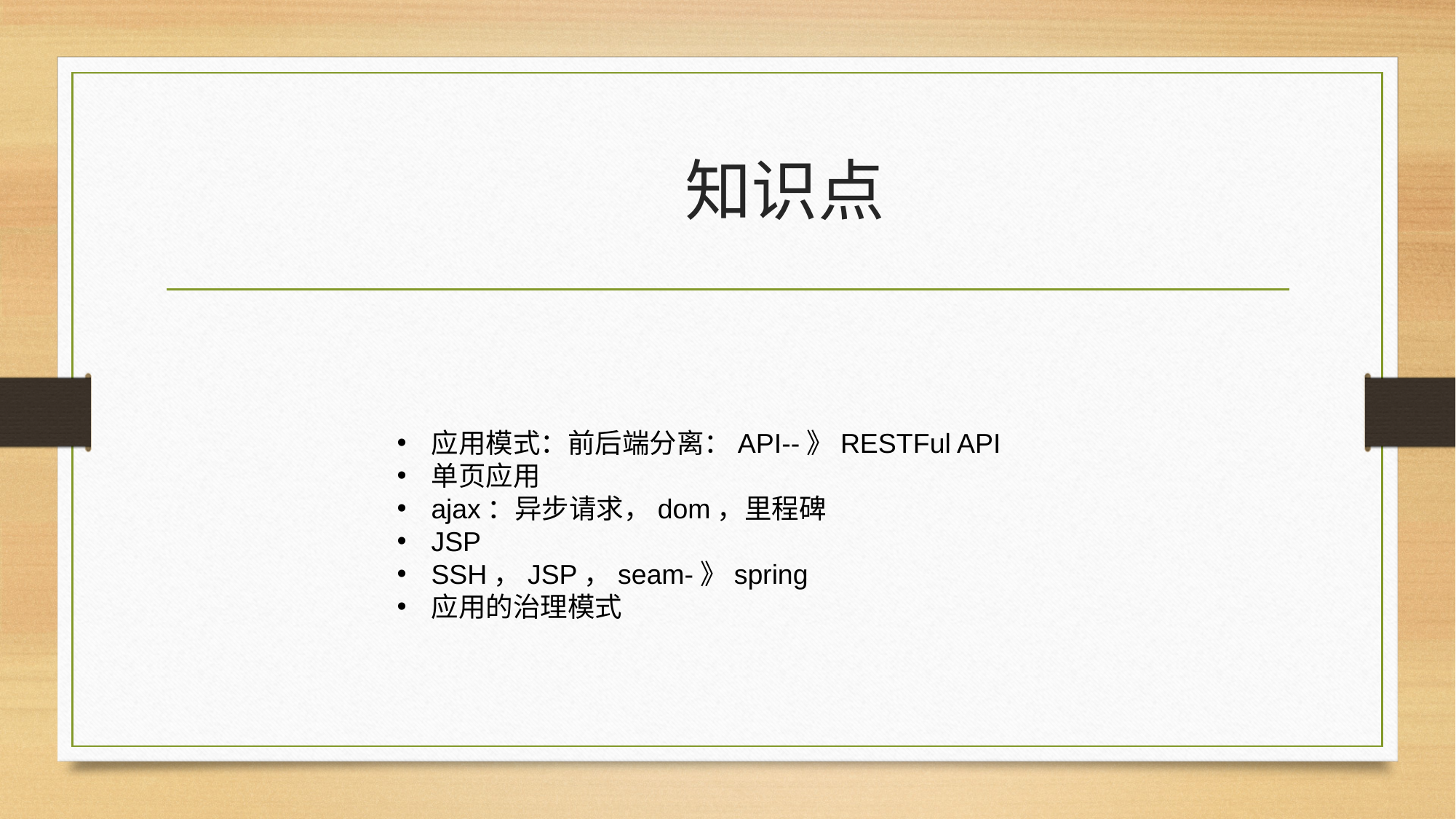

知识点
应用模式：前后端分离：API--》RESTFul API
单页应用
ajax：异步请求，dom，里程碑
JSP
SSH，JSP，seam-》spring
应用的治理模式